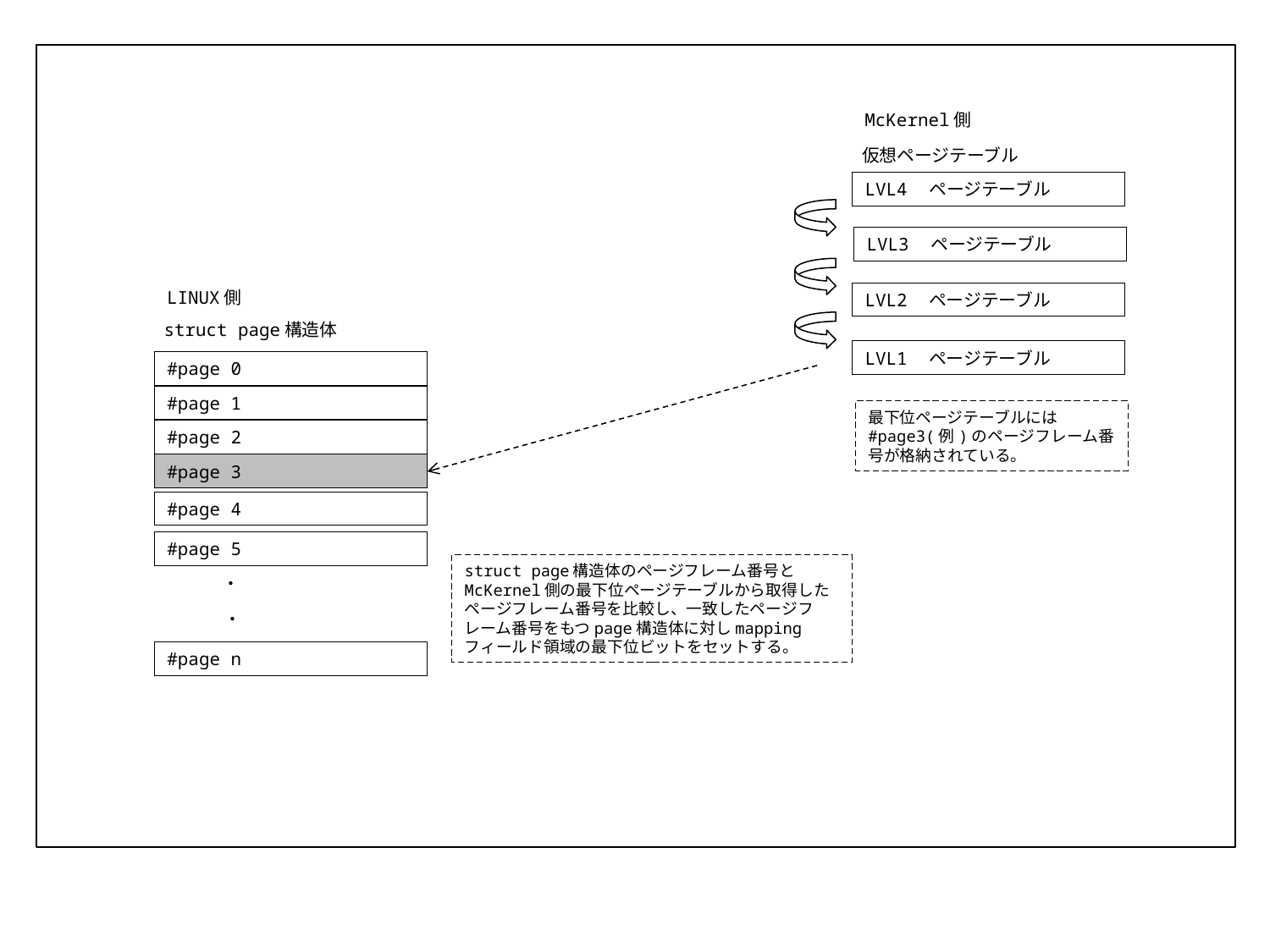

McKernel側

仮想ページテーブル
LVL4　ページテーブル

LVL3　ページテーブル

LINUX側
LVL2　ページテーブル
struct page構造体

LVL1　ページテーブル
#page 0
#page 1
最下位ページテーブルには
#page3(例)のページフレーム番号が格納されている。
#page 2
#page 3
#page 4
#page 5
struct page構造体のページフレーム番号とMcKernel側の最下位ページテーブルから取得したページフレーム番号を比較し、一致したページフレーム番号をもつpage構造体に対しmapping フィールド領域の最下位ビットをセットする。
             ・
             ・
#page n